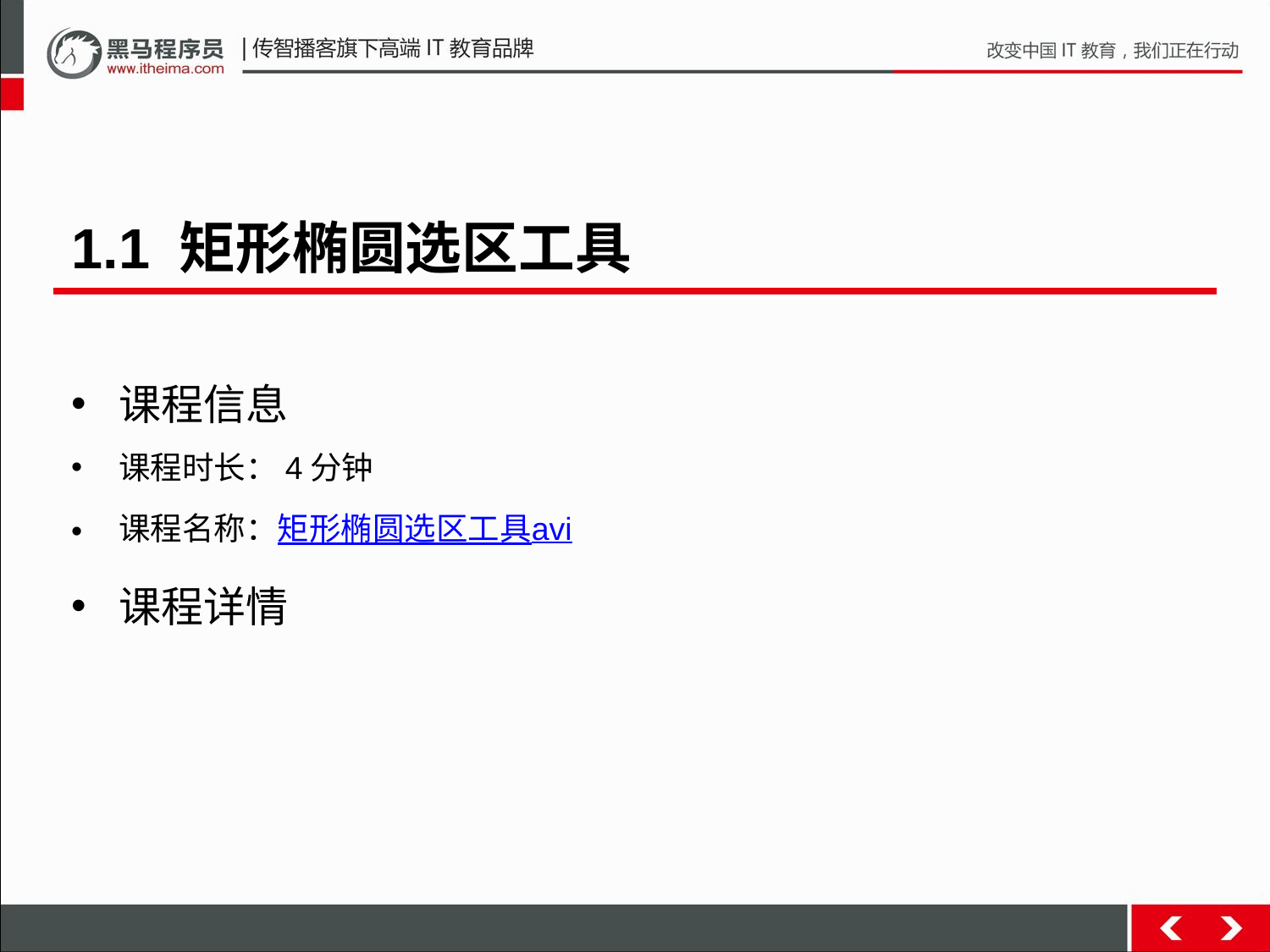

1.1 矩形椭圆选区工具
课程信息
课程时长：4分钟
课程名称：矩形椭圆选区工具avi
课程详情